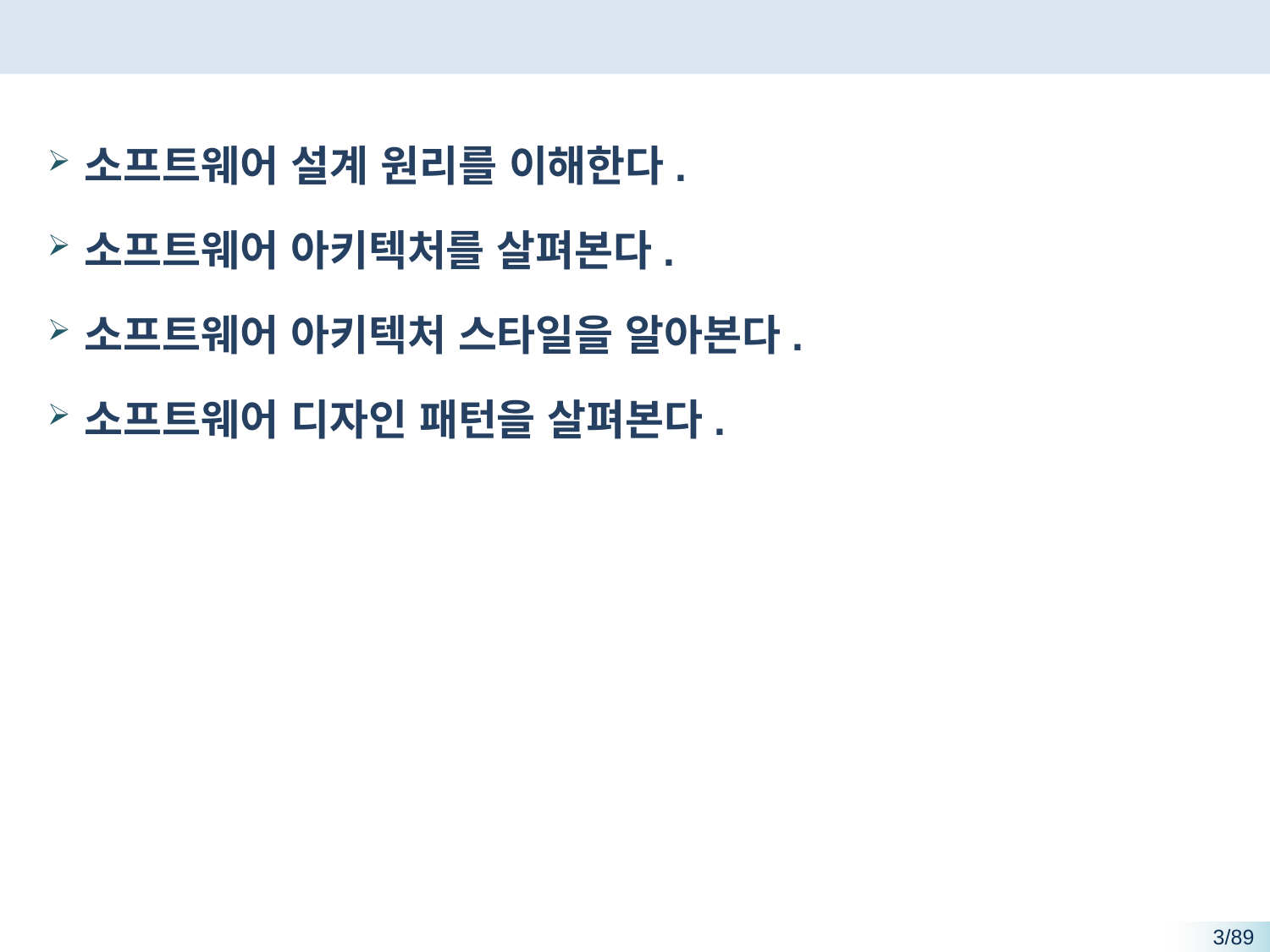

#
소프트웨어 설계 원리를 이해한다.
소프트웨어 아키텍처를 살펴본다.
소프트웨어 아키텍처 스타일을 알아본다.
소프트웨어 디자인 패턴을 살펴본다.